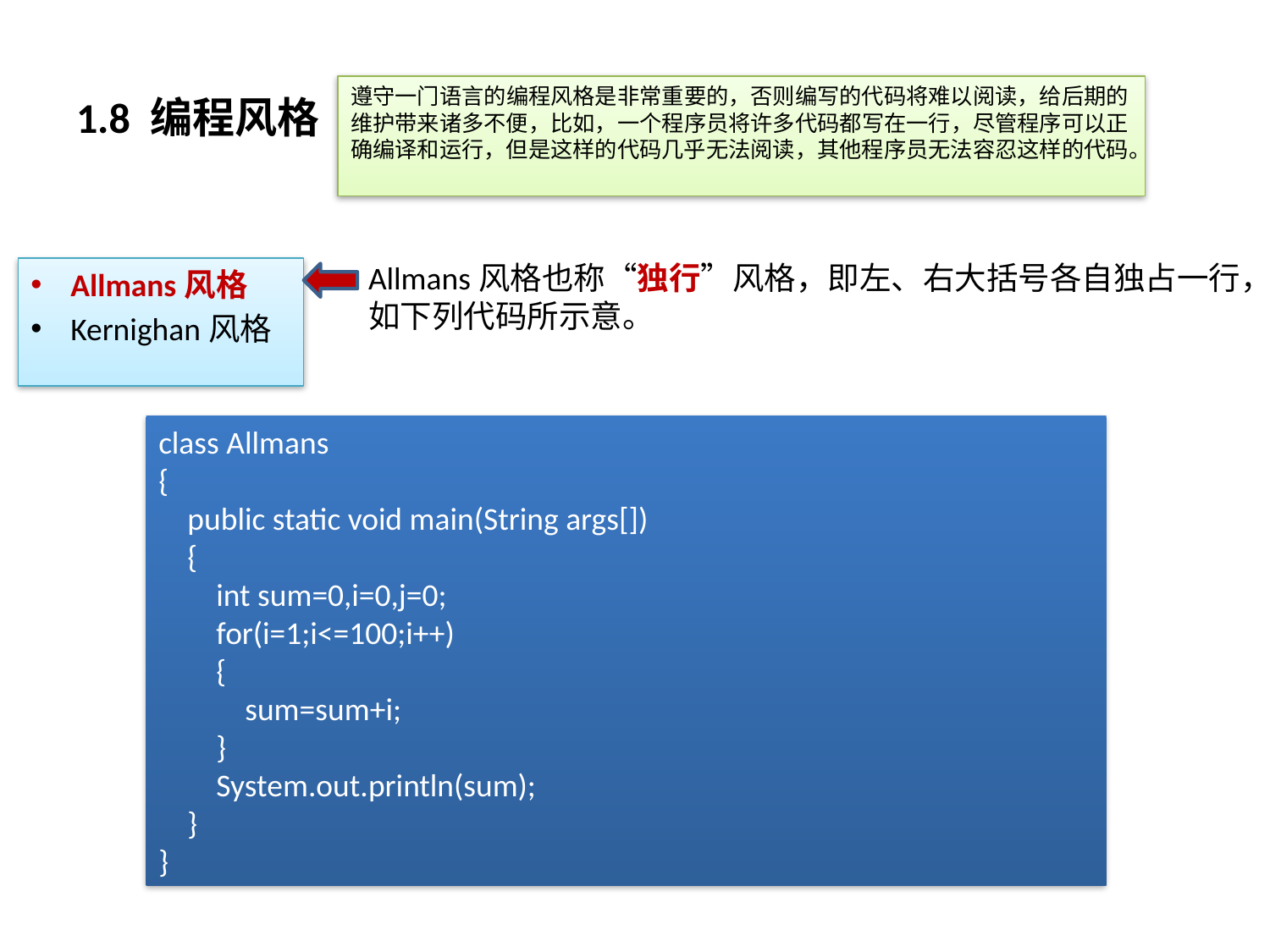

# 1.8 编程风格
遵守一门语言的编程风格是非常重要的，否则编写的代码将难以阅读，给后期的维护带来诸多不便，比如，一个程序员将许多代码都写在一行，尽管程序可以正确编译和运行，但是这样的代码几乎无法阅读，其他程序员无法容忍这样的代码。
Allmans风格也称“独行”风格，即左、右大括号各自独占一行，如下列代码所示意。
Allmans风格
Kernighan风格

class Allmans
{
    public static void main(String args[])
    {
        int sum=0,i=0,j=0;
        for(i=1;i<=100;i++)
        {
            sum=sum+i;
        }
        System.out.println(sum);
    }
}